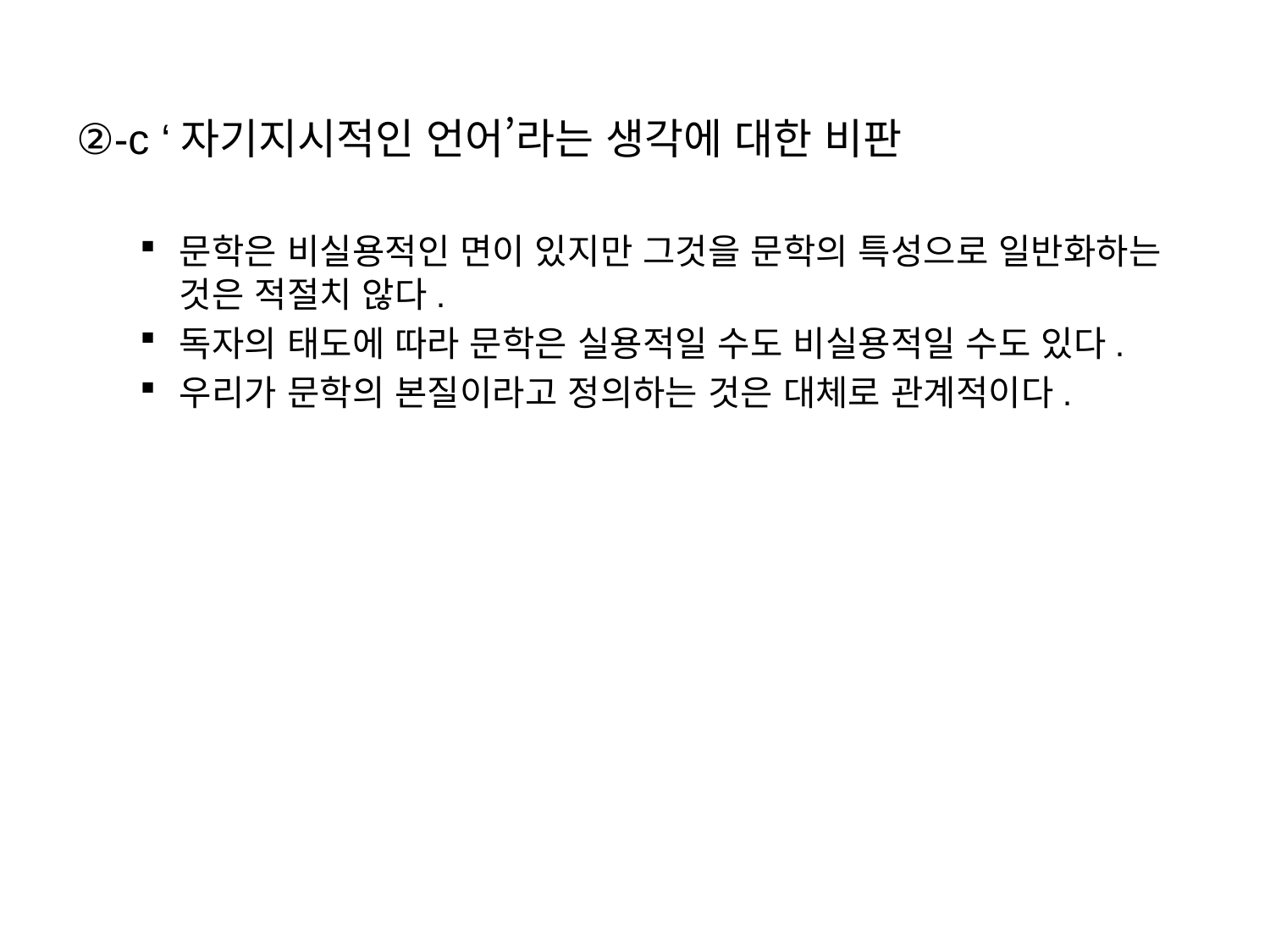

②-c ‘자기지시적인 언어’라는 생각에 대한 비판

문학은 비실용적인 면이 있지만 그것을 문학의 특성으로 일반화하는 것은 적절치 않다.
독자의 태도에 따라 문학은 실용적일 수도 비실용적일 수도 있다.
우리가 문학의 본질이라고 정의하는 것은 대체로 관계적이다.